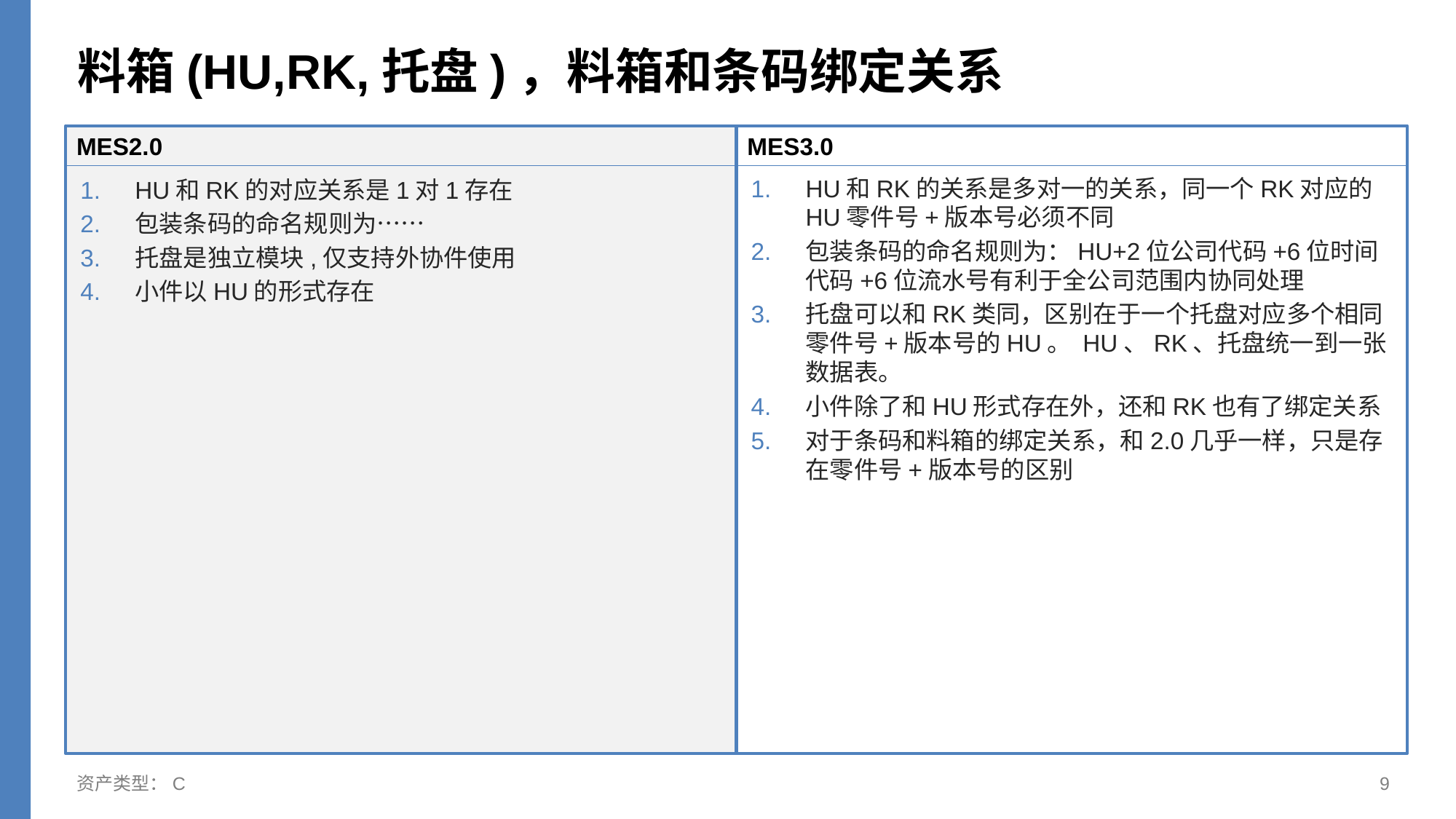

# 料箱(HU,RK,托盘)，料箱和条码绑定关系
HU和RK的关系是多对一的关系，同一个RK对应的HU零件号+版本号必须不同
包装条码的命名规则为：HU+2位公司代码+6位时间代码+6位流水号有利于全公司范围内协同处理
托盘可以和RK类同，区别在于一个托盘对应多个相同零件号+版本号的HU。 HU、RK、托盘统一到一张数据表。
小件除了和HU形式存在外，还和RK也有了绑定关系
对于条码和料箱的绑定关系，和2.0几乎一样，只是存在零件号+版本号的区别

HU和RK的对应关系是1对1存在
包装条码的命名规则为……
托盘是独立模块,仅支持外协件使用
小件以HU的形式存在